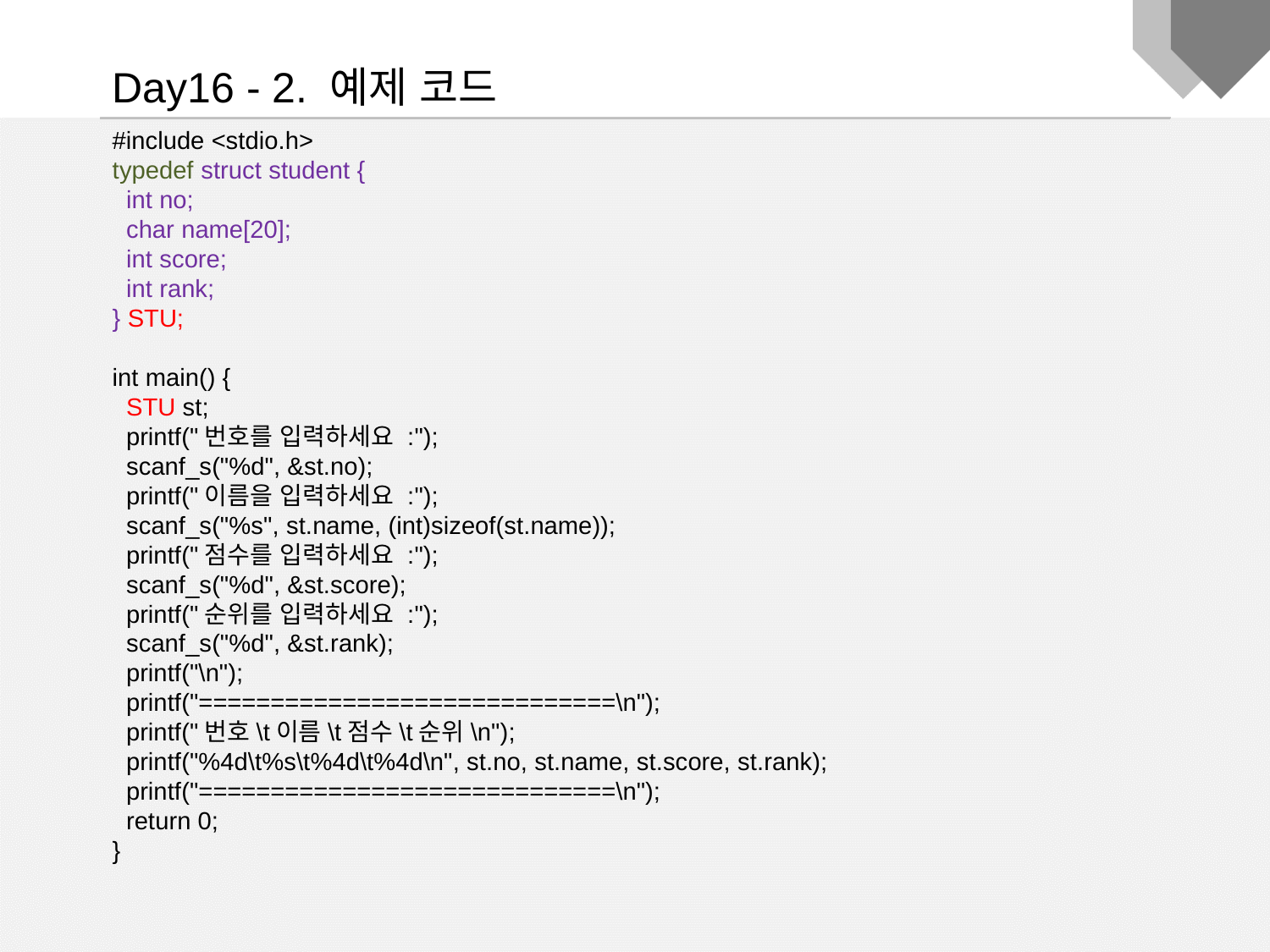

Day16 - 2. 예제 코드
#include <stdio.h>
typedef struct student {
  int no;
  char name[20];
  int score;
  int rank;
} STU;

int main() {
  STU st;
  printf("번호를 입력하세요 :");
  scanf_s("%d", &st.no);
  printf("이름을 입력하세요 :");
  scanf_s("%s", st.name, (int)sizeof(st.name));
  printf("점수를 입력하세요 :");
  scanf_s("%d", &st.score);
  printf("순위를 입력하세요 :");
  scanf_s("%d", &st.rank);
  printf("\n");
  printf("=============================\n");
  printf("번호\t이름\t점수\t순위\n");
  printf("%4d\t%s\t%4d\t%4d\n", st.no, st.name, st.score, st.rank);
  printf("=============================\n");
  return 0;
}